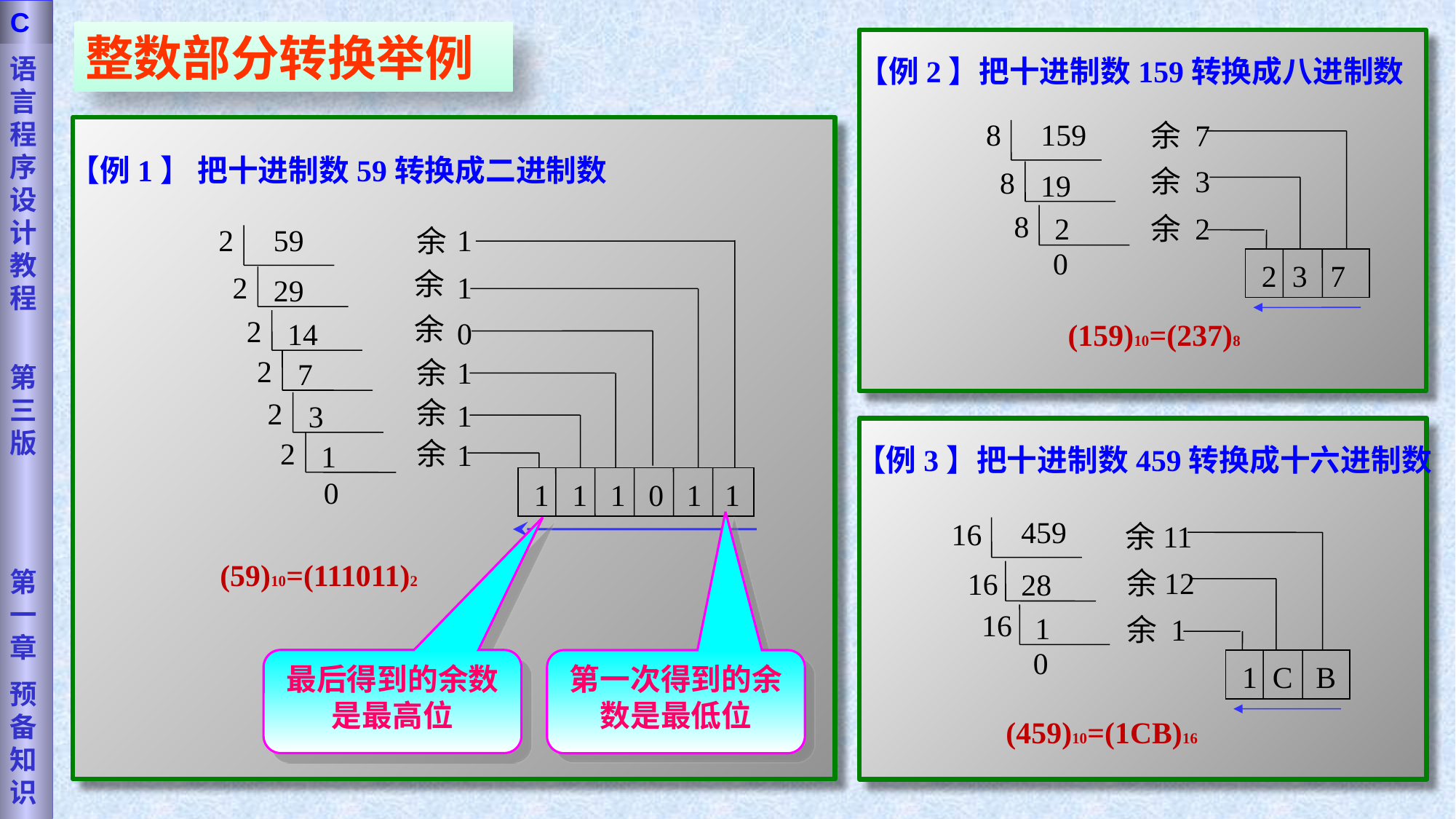

语言程序设计教程
第三版

第一章
预备知识
C
整数部分转换举例

【例2】把十进制数159转换成八进制数
8
159

余 7

余 3
8
19

8
2

余 2

0

2  3   7

(159)10=(237)8

【例1】 把十进制数59转换成二进制数
2
59

2
29

2
14

2
7

2
3

2
1

0
1
1
0
1
1
1
余

余

余

余

余

余

1   1   1   0   1   1

(59)10=(111011)2
最后得到的余数是最高位

第一次得到的余数是最低位

【例3】把十进制数459转换成十六进制数
459
16
余11

余12
16
28

16
1

余 1

0

1  C   B

(459)10=(1CB)16